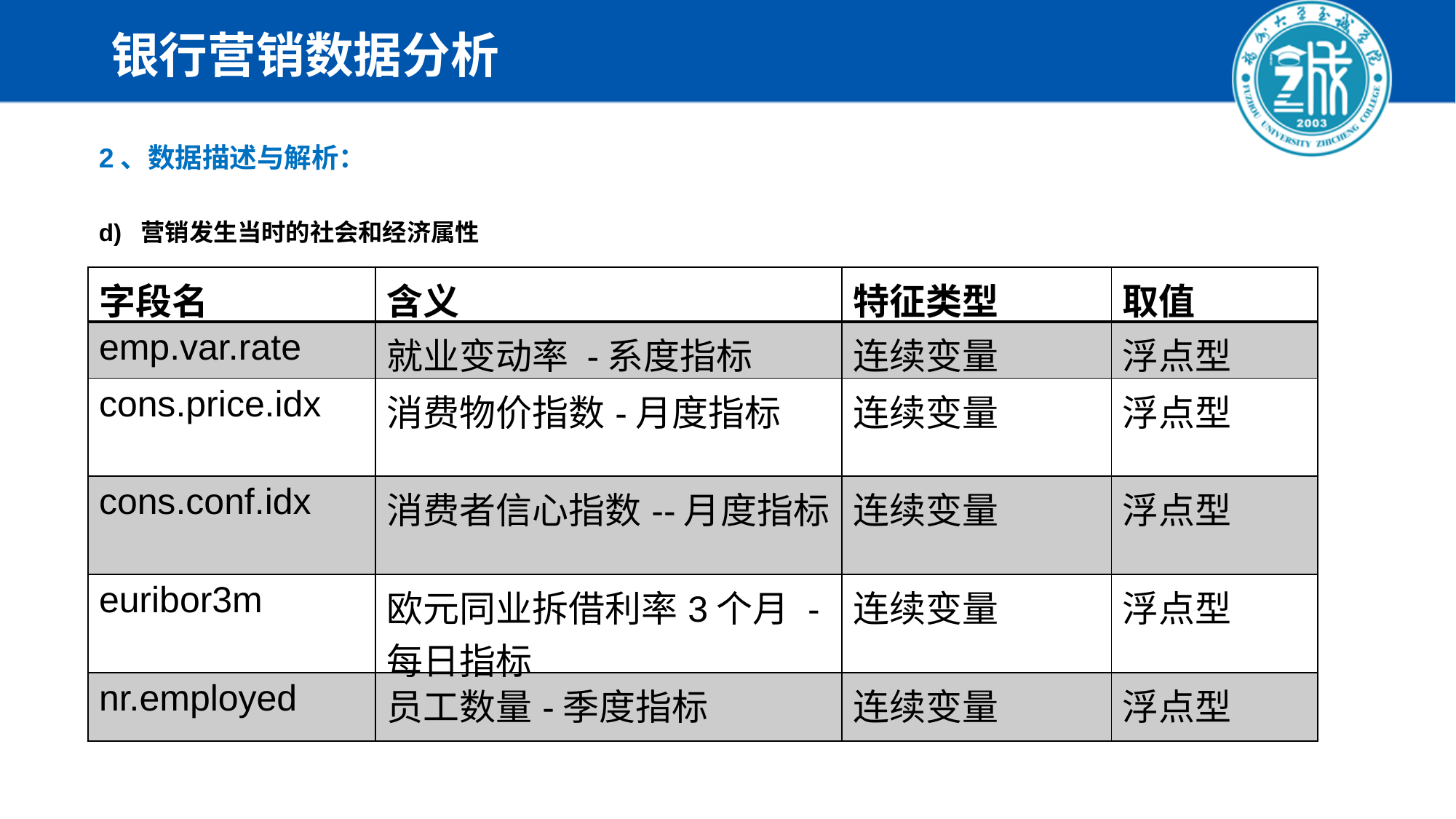

# 银行营销数据分析
2、数据描述与解析：
d)  营销发生当时的社会和经济属性

| 字段名 | 含义 | 特征类型 | 取值 |
| --- | --- | --- | --- |
| emp.var.rate | 就业变动率 -系度指标 | 连续变量 | 浮点型 |
| cons.price.idx | 消费物价指数-月度指标 | 连续变量 | 浮点型 |
| cons.conf.idx | 消费者信心指数--月度指标 | 连续变量 | 浮点型 |
| euribor3m | 欧元同业拆借利率3个月 - 每日指标 | 连续变量 | 浮点型 |
| nr.employed | 员工数量-季度指标 | 连续变量 | 浮点型 |